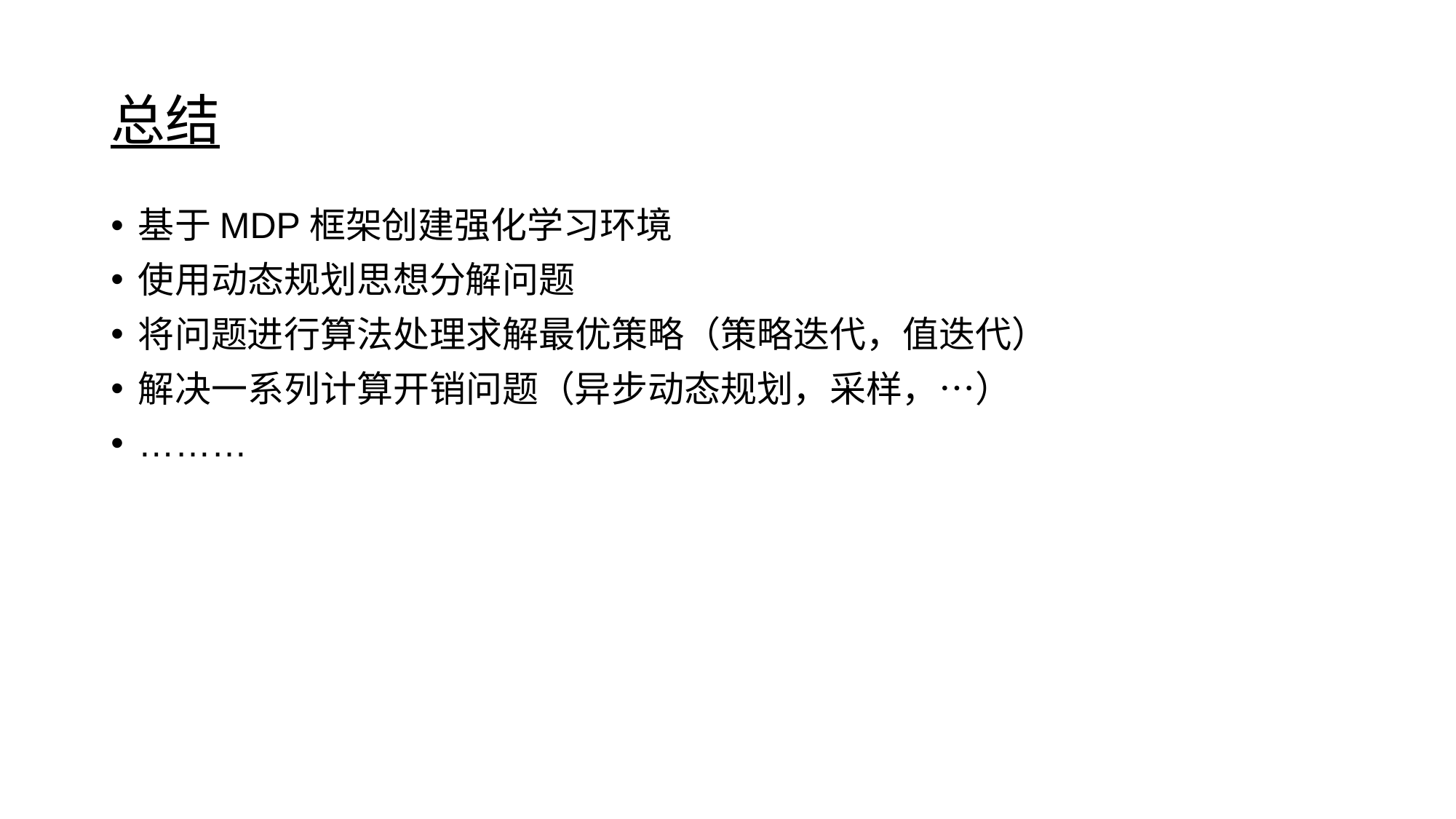

# 总结
基于MDP框架创建强化学习环境
使用动态规划思想分解问题
将问题进行算法处理求解最优策略（策略迭代，值迭代）
解决一系列计算开销问题（异步动态规划，采样，…）
………